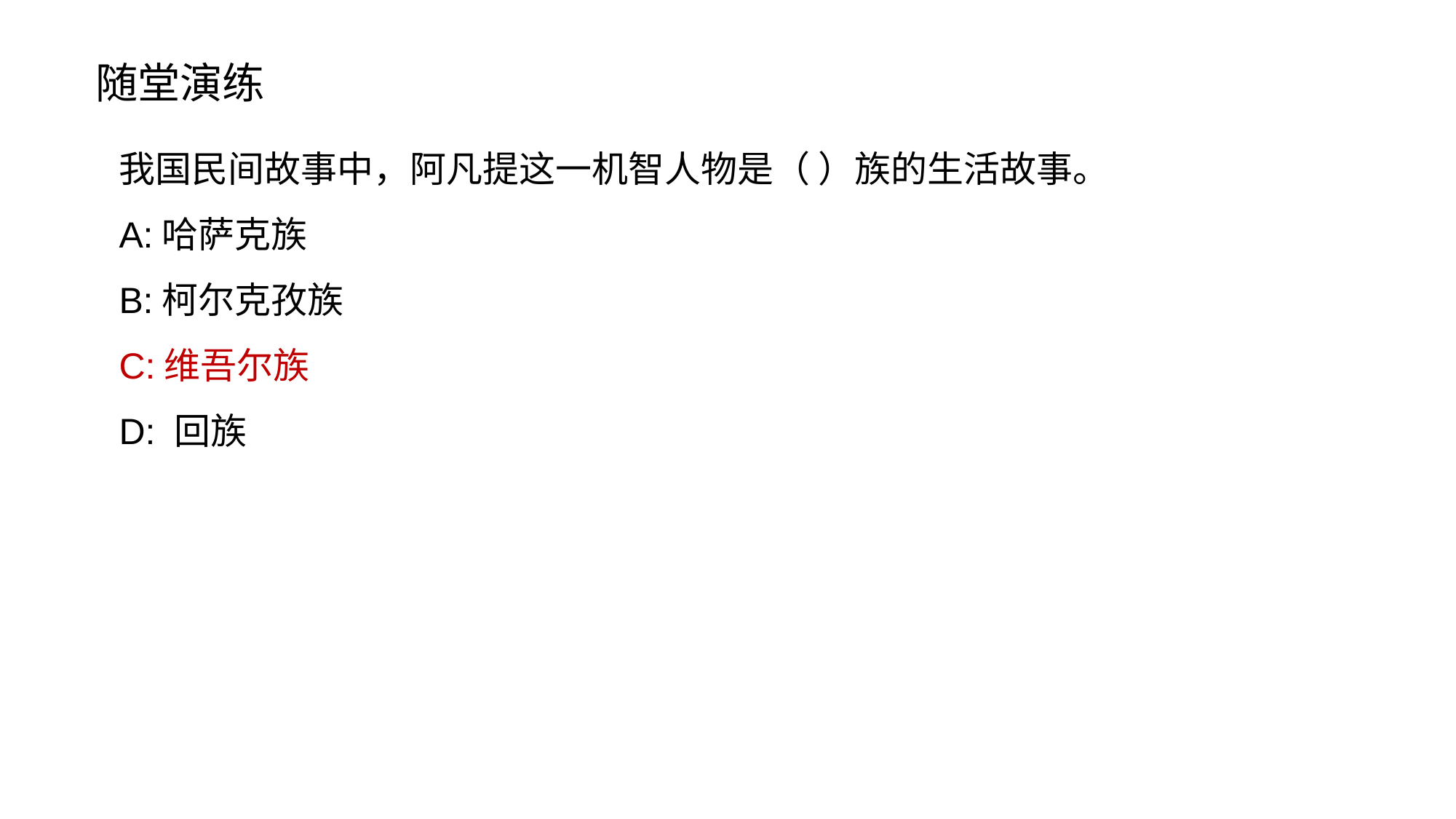

随堂演练
我国民间故事中，阿凡提这一机智人物是（ ）族的生活故事。
A:哈萨克族
B:柯尔克孜族
C:维吾尔族
D: 回族